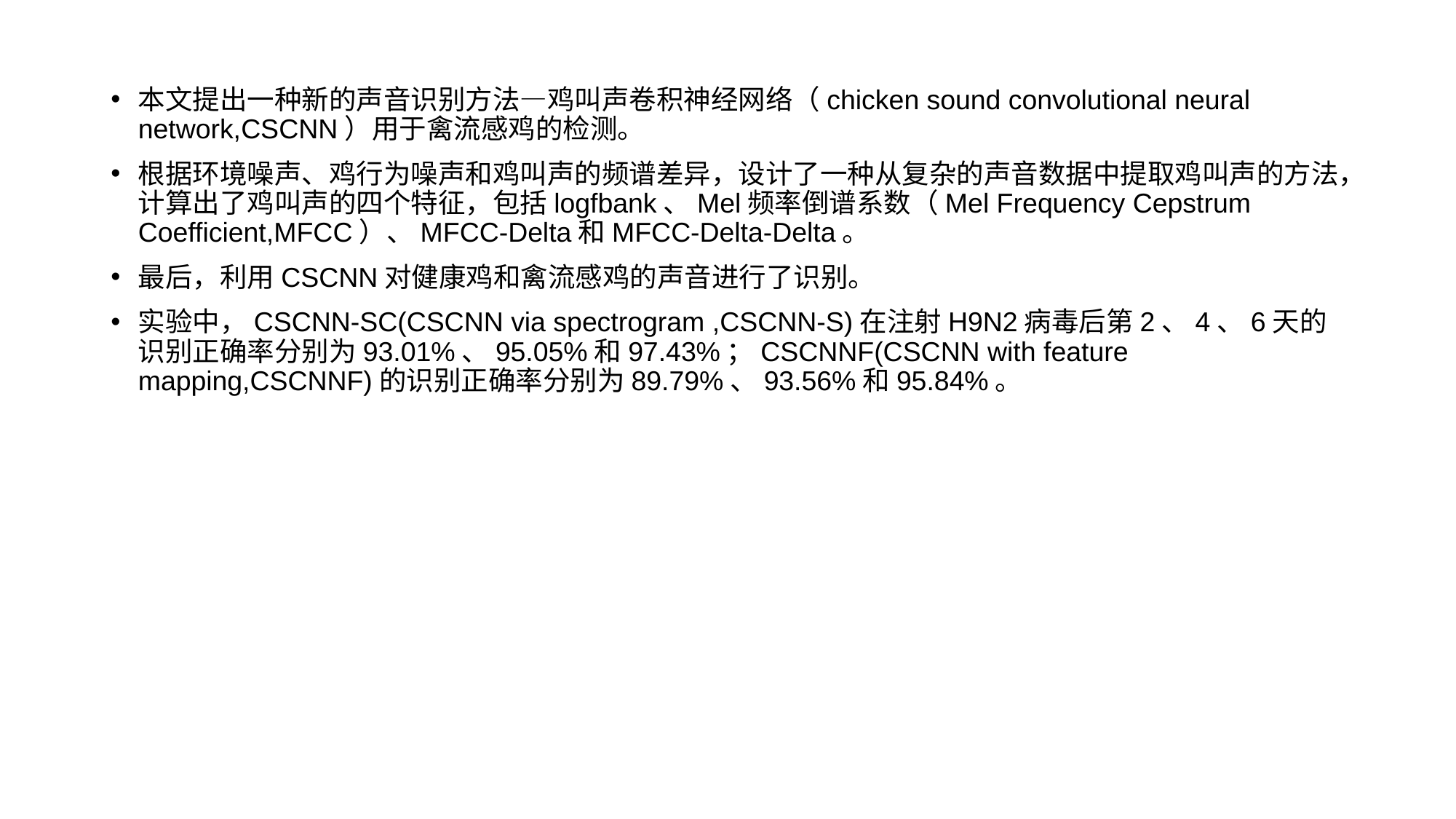

本文提出一种新的声音识别方法—鸡叫声卷积神经网络（chicken sound convolutional neural network,CSCNN）用于禽流感鸡的检测。
根据环境噪声、鸡行为噪声和鸡叫声的频谱差异，设计了一种从复杂的声音数据中提取鸡叫声的方法，计算出了鸡叫声的四个特征，包括logfbank、Mel频率倒谱系数（Mel Frequency Cepstrum Coefficient,MFCC）、MFCC-Delta和MFCC-Delta-Delta。
最后，利用CSCNN对健康鸡和禽流感鸡的声音进行了识别。
实验中，CSCNN-SC(CSCNN via spectrogram ,CSCNN-S)在注射H9N2病毒后第2、4、6天的识别正确率分别为93.01%、95.05%和97.43%；CSCNNF(CSCNN with feature mapping,CSCNNF)的识别正确率分别为89.79%、93.56%和95.84%。